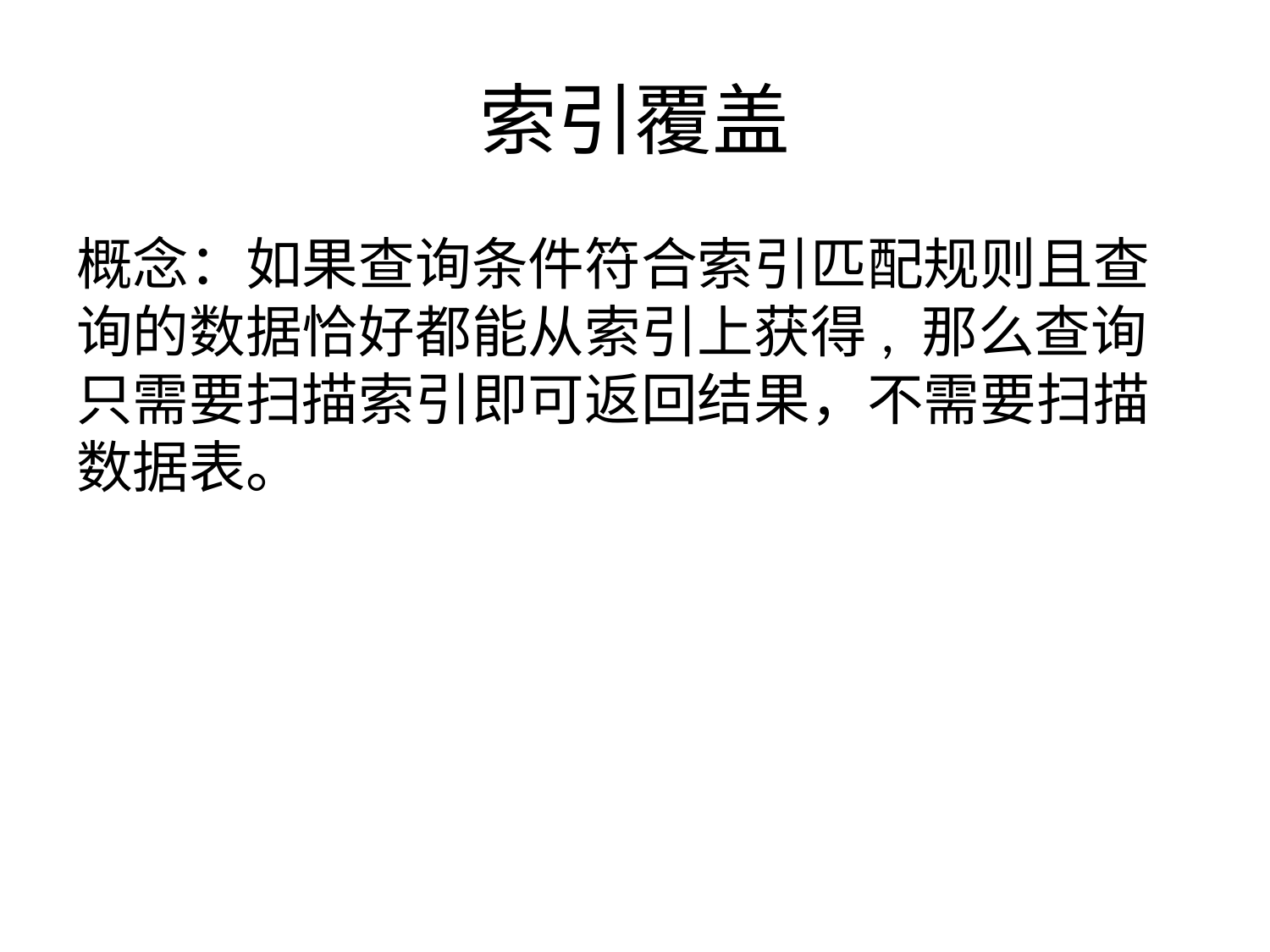

# 索引覆盖
概念：如果查询条件符合索引匹配规则且查询的数据恰好都能从索引上获得, 那么查询只需要扫描索引即可返回结果，不需要扫描数据表。